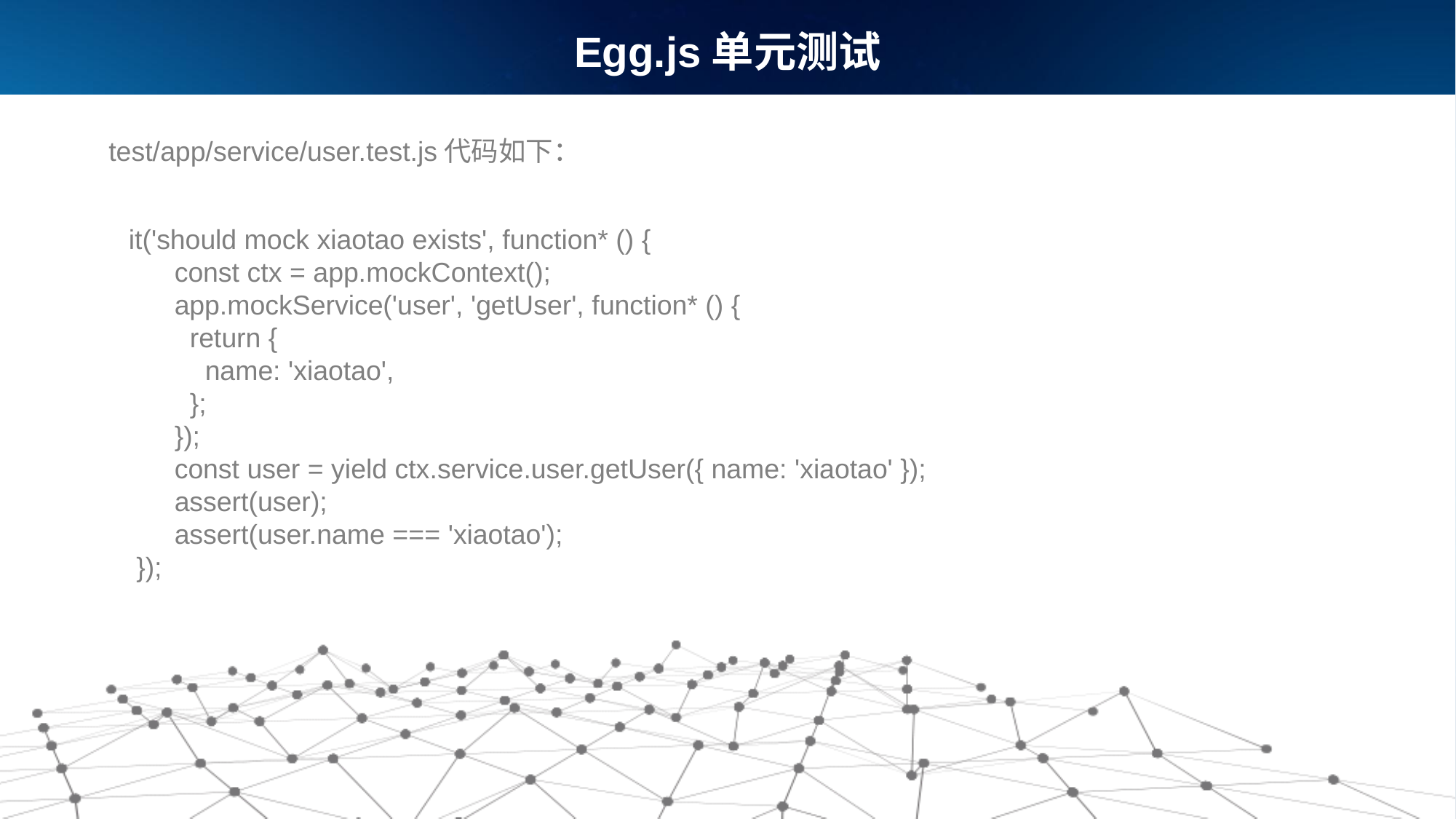

# Egg.js单元测试
test/app/service/user.test.js代码如下：
it('should mock xiaotao exists', function* () {
      const ctx = app.mockContext();
      app.mockService('user', 'getUser', function* () {
        return {
          name: 'xiaotao',
        };
      });
      const user = yield ctx.service.user.getUser({ name: 'xiaotao' });
      assert(user);
      assert(user.name === 'xiaotao');
 });